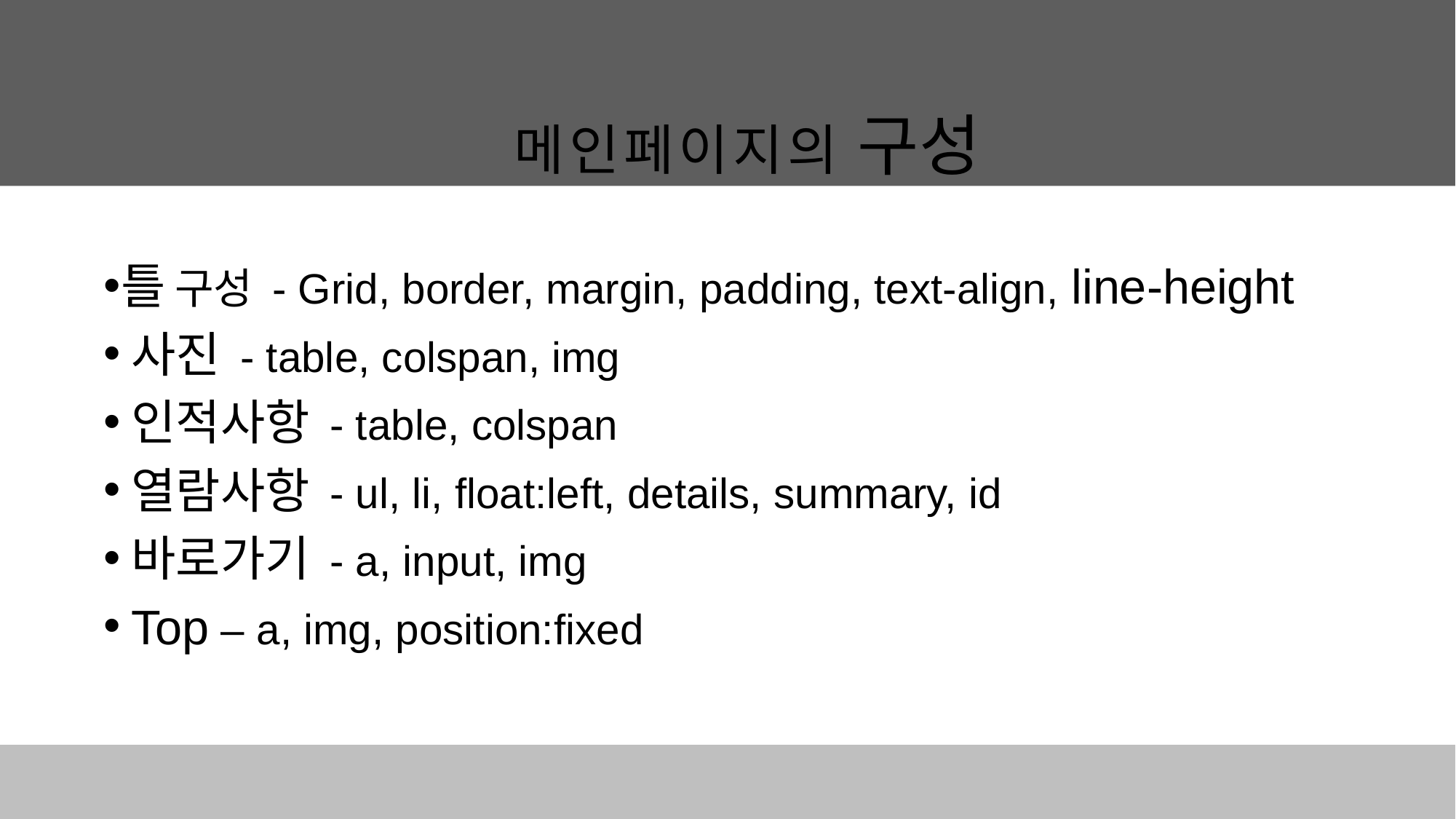

# 메인페이지의 구성
틀 구성 - Grid, border, margin, padding, text-align, line-height
사진 - table, colspan, img
인적사항 - table, colspan
열람사항 - ul, li, float:left, details, summary, id
바로가기 - a, input, img
Top – a, img, position:fixed